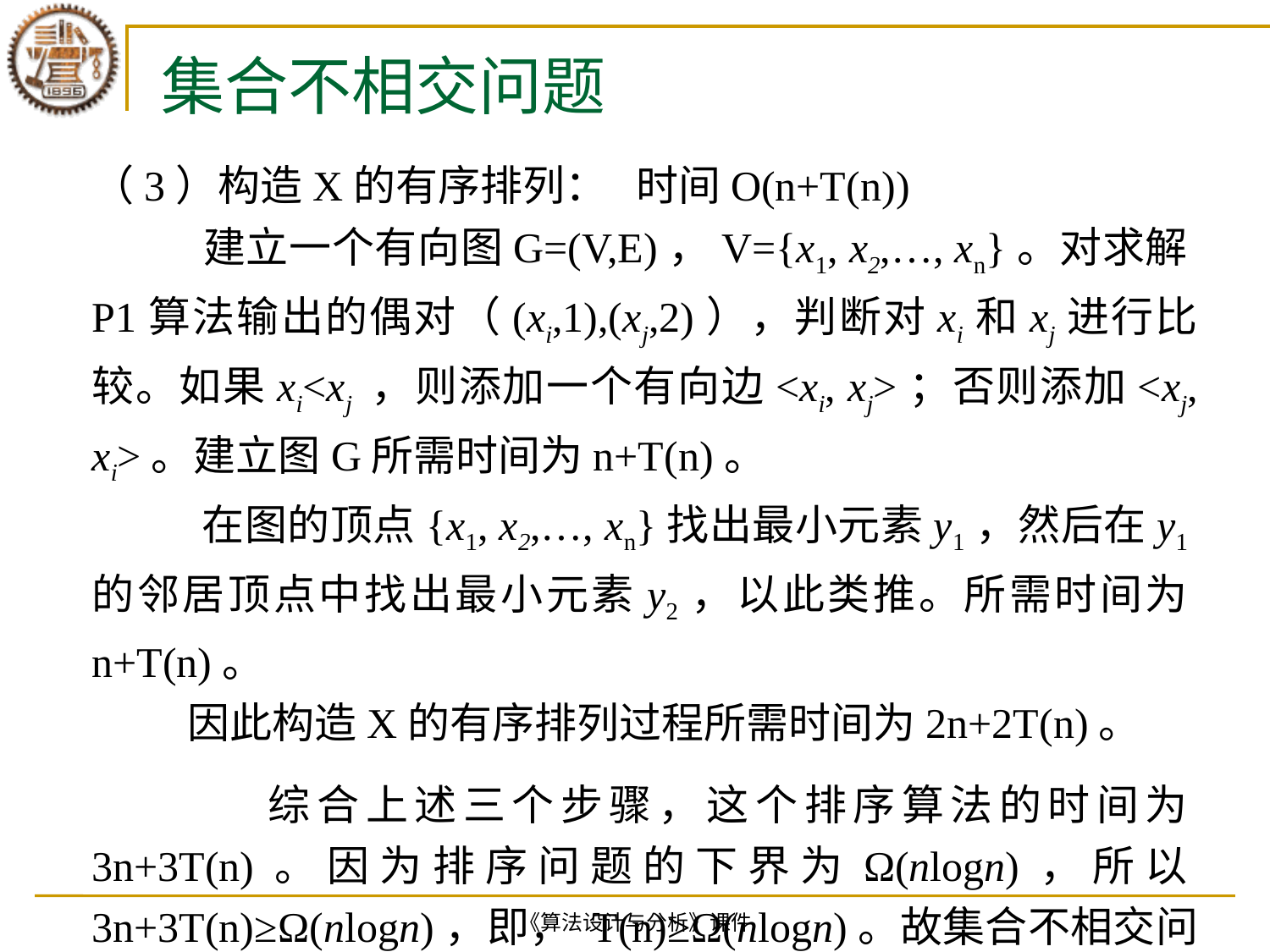

# 集合不相交问题

（3）构造X的有序排列：   时间O(n+T(n))
          建立一个有向图G=(V,E)，V={x1, x2,…, xn}。对求解P1算法输出的偶对（(xi,1),(xj,2)），判断对xi和xj进行比较。如果xi<xj ，则添加一个有向边<xi, xj>；否则添加<xj, xi>。建立图G所需时间为n+T(n)。
          在图的顶点{x1, x2,…, xn}找出最小元素y1，然后在y1的邻居顶点中找出最小元素y2，以此类推。所需时间为n+T(n)。
         因此构造X的有序排列过程所需时间为2n+2T(n)。
          综合上述三个步骤，这个排序算法的时间为3n+3T(n)。因为排序问题的下界为Ω(nlogn)，所以3n+3T(n)≥Ω(nlogn)，即， T(n)≥Ω(nlogn)。故集合不相交问题的下界为Ω(nlogn)。

《算法设计与分析》课件
26